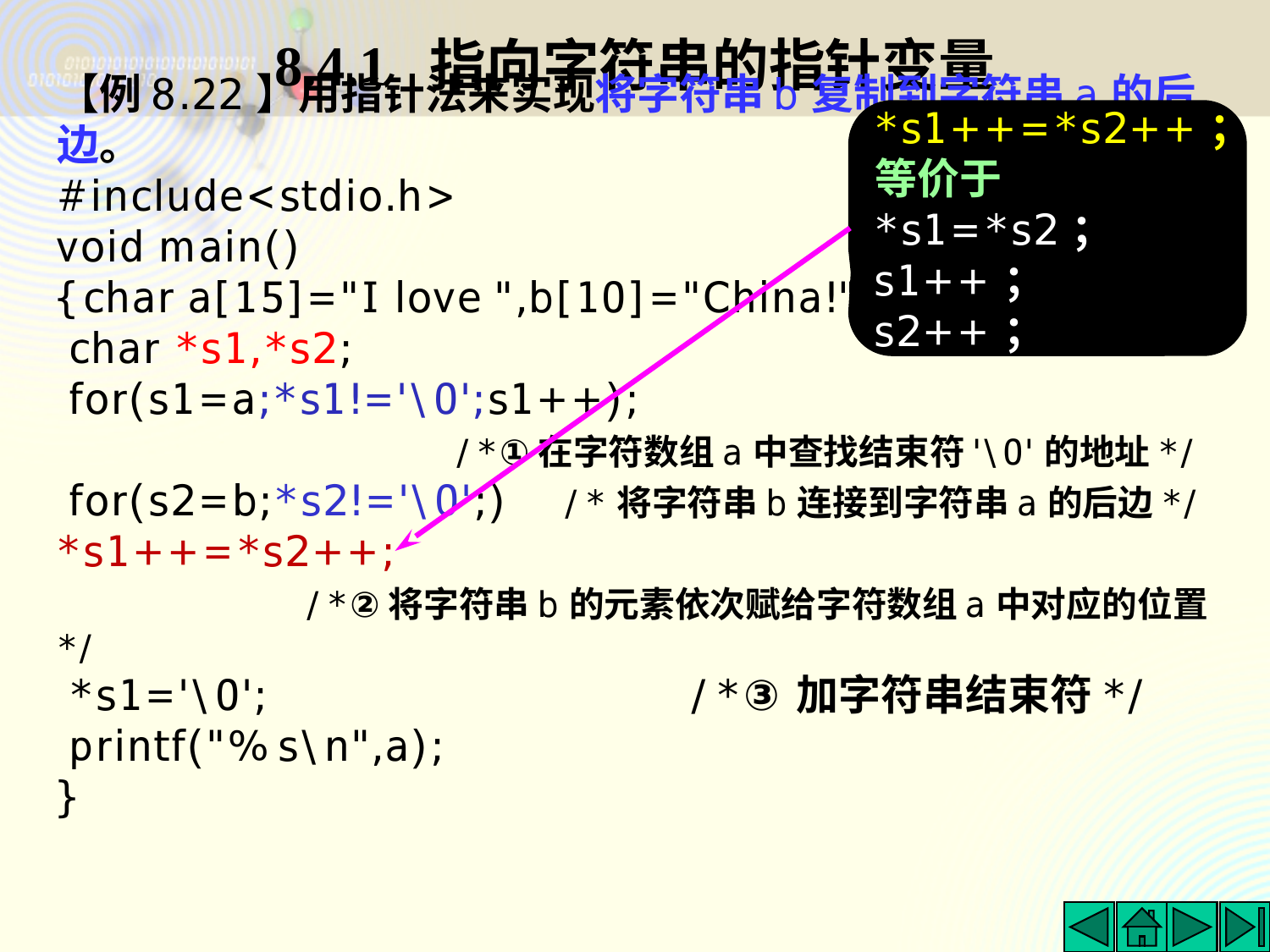

# 8.4.1  指向字符串的指针变量
*s1++=*s2++；
等价于
*s1=*s2；
s1++；
s2++；
【例8.22】用指针法来实现将字符串b复制到字符串a的后边。
#include<stdio.h>
void main()
{char a[15]="I love ",b[10]="China!";
 char *s1,*s2;
 for(s1=a;*s1!='\0';s1++);
                                /*①在字符数组a中查找结束符'\0'的地址*/
 for(s2=b;*s2!='\0';)   	/*将字符串b连接到字符串a的后边*/
*s1++=*s2++;
                    /*②将字符串b的元素依次赋给字符数组a中对应的位置*/
 *s1='\0';                		/*③加字符串结束符*/
 printf("%s\n",a);
}